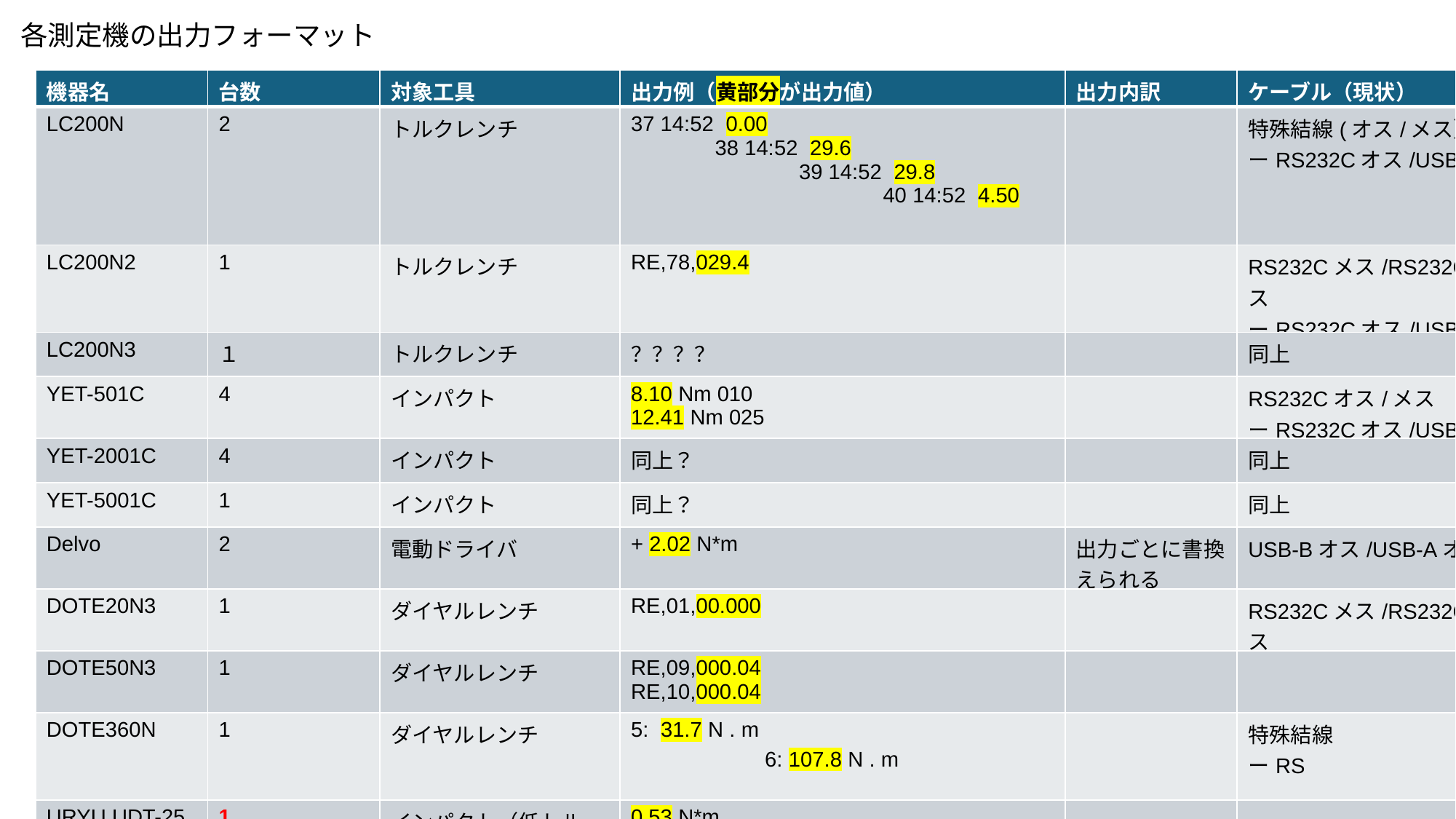

必要なもの（特殊結線以外はすべてクロス）
・インパクト（YET）｜25ピンオス/９ピンメスー９ピンオス/USB-A×３
・トルクレンチ（LC200N）｜特殊結線（９ピンオス/９ピンメス）ー９ピンオス/USB-A×１
・トルクレンチ（LC200N2/3）｜９ピンメス/９ピンメスー９ピンオス/USB-A×２
・USB-B/USB-A×２
各測定機の出力フォーマット
| 機器名 | 台数 | 対象工具 | 出力例（黄部分が出力値） | 出力内訳 | ケーブル（現状） |
| --- | --- | --- | --- | --- | --- |
| LC200N | 2 | トルクレンチ | 37 14:52 0.00 38 14:52 29.6 39 14:52 29.8 40 14:52 4.50 |  | 特殊結線(オス/メス） ーRS232Cオス/USB-A |
| LC200N2 | 1 | トルクレンチ | RE,78,029.4 |  | RS232Cメス/RS232Cメス ーRS232Cオス/USB-A |
| LC200N3 | １ | トルクレンチ | ？？？？ |  | 同上 |
| YET-501C | 4 | インパクト | 8.10 Nm 010 12.41 Nm 025 |  | RS232Cオス/メス ーRS232Cオス/USB-A |
| YET-2001C | 4 | インパクト | 同上？ |  | 同上 |
| YET-5001C | 1 | インパクト | 同上？ |  | 同上 |
| Delvo | 2 | 電動ドライバ | + 2.02 N\*m | 出力ごとに書換えられる | USB-Bオス/USB-Aオス |
| DOTE20N3 | 1 | ダイヤルレンチ | RE,01,00.000 |  | RS232Cメス/RS232Cメス |
| DOTE50N3 | 1 | ダイヤルレンチ | RE,09,000.04 RE,10,000.04 |  |  |
| DOTE360N | 1 | ダイヤルレンチ | 5: 31.7 N . m 　　　　　　6: 107.8 N . m |  | 特殊結線 ーRS |
| URYU UDT-25 | 1 | インパクト（低トルク） | 0.53 N\*m |  |  |